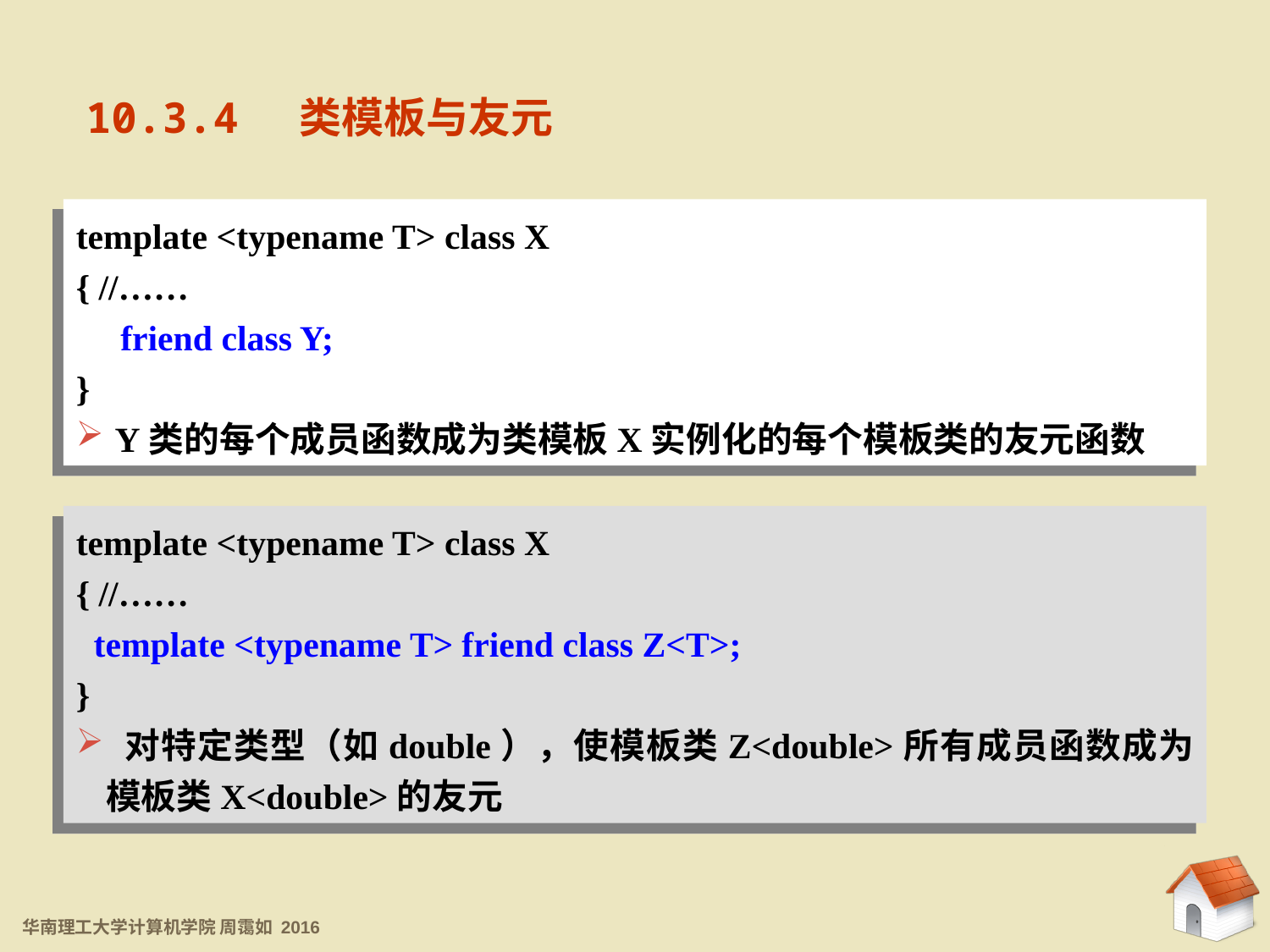

10.3.3  在类层次中的类模板
10.3.4  类模板与友元
template <typename T> class X
{ //……
     friend class Y;
}
 Y类的每个成员函数成为类模板X实例化的每个模板类的友元函数
template <typename T> class X
{ //……
  template <typename T> friend class Z<T>;
}
 对特定类型（如double），使模板类Z<double>所有成员函数成为模板类X<double>的友元